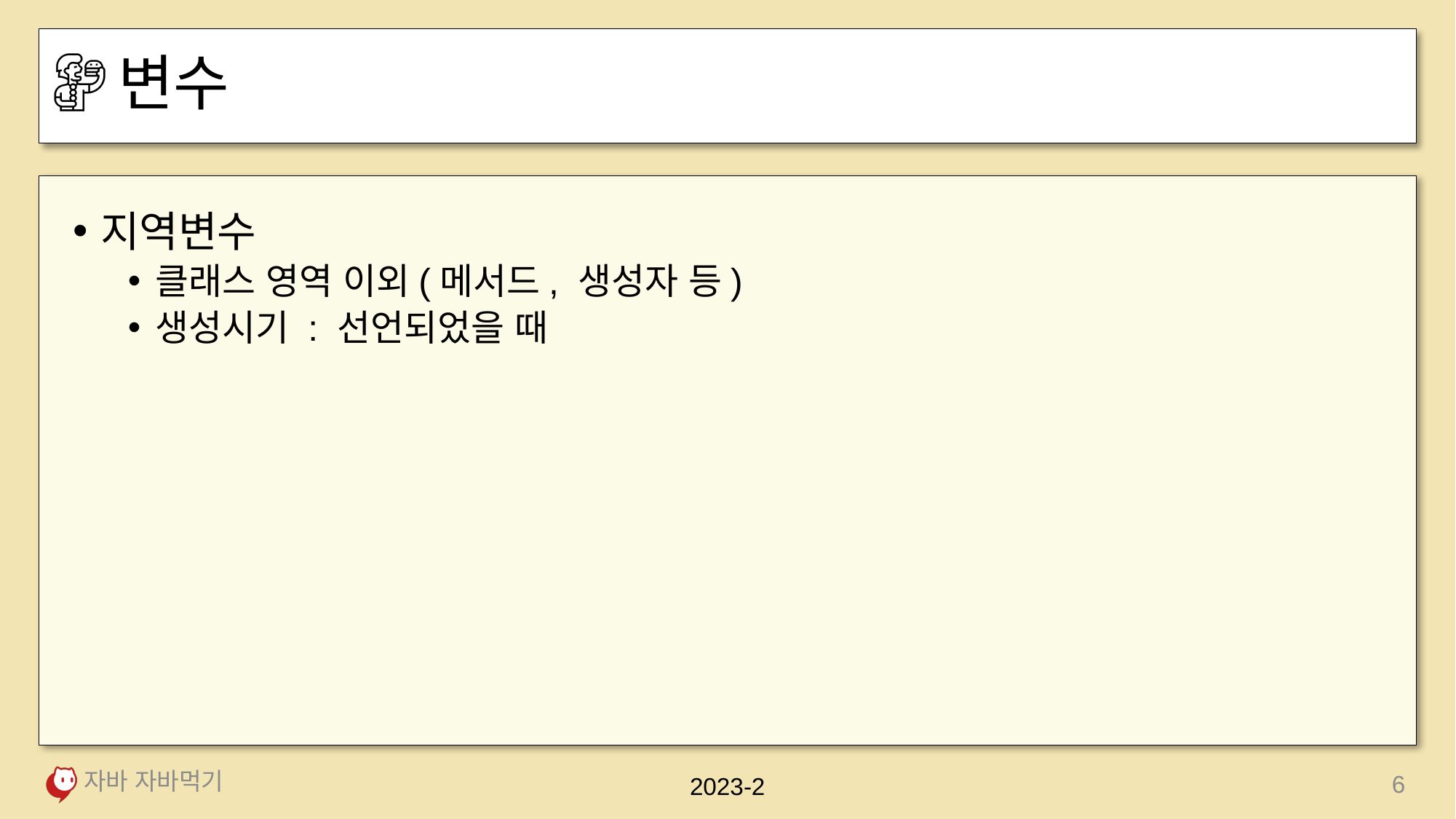

# 변수
지역변수
클래스 영역 이외(메서드, 생성자 등)
생성시기 : 선언되었을 때

자바 자바먹기
6